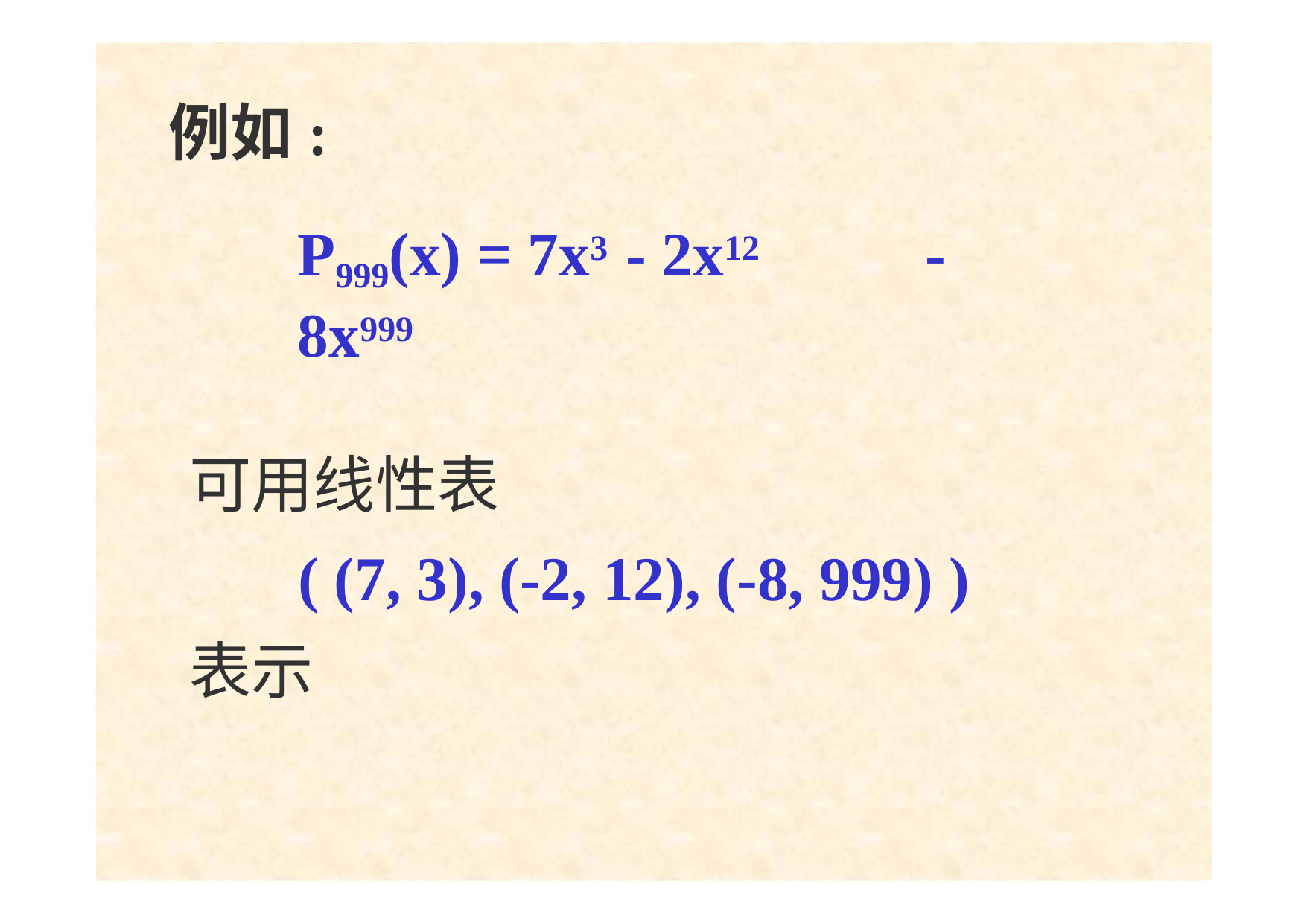

例如:
P999(x) = 7x3 - 2x12	- 8x999

可用线性表
( (7, 3), (-2, 12), (-8, 999) )
表示